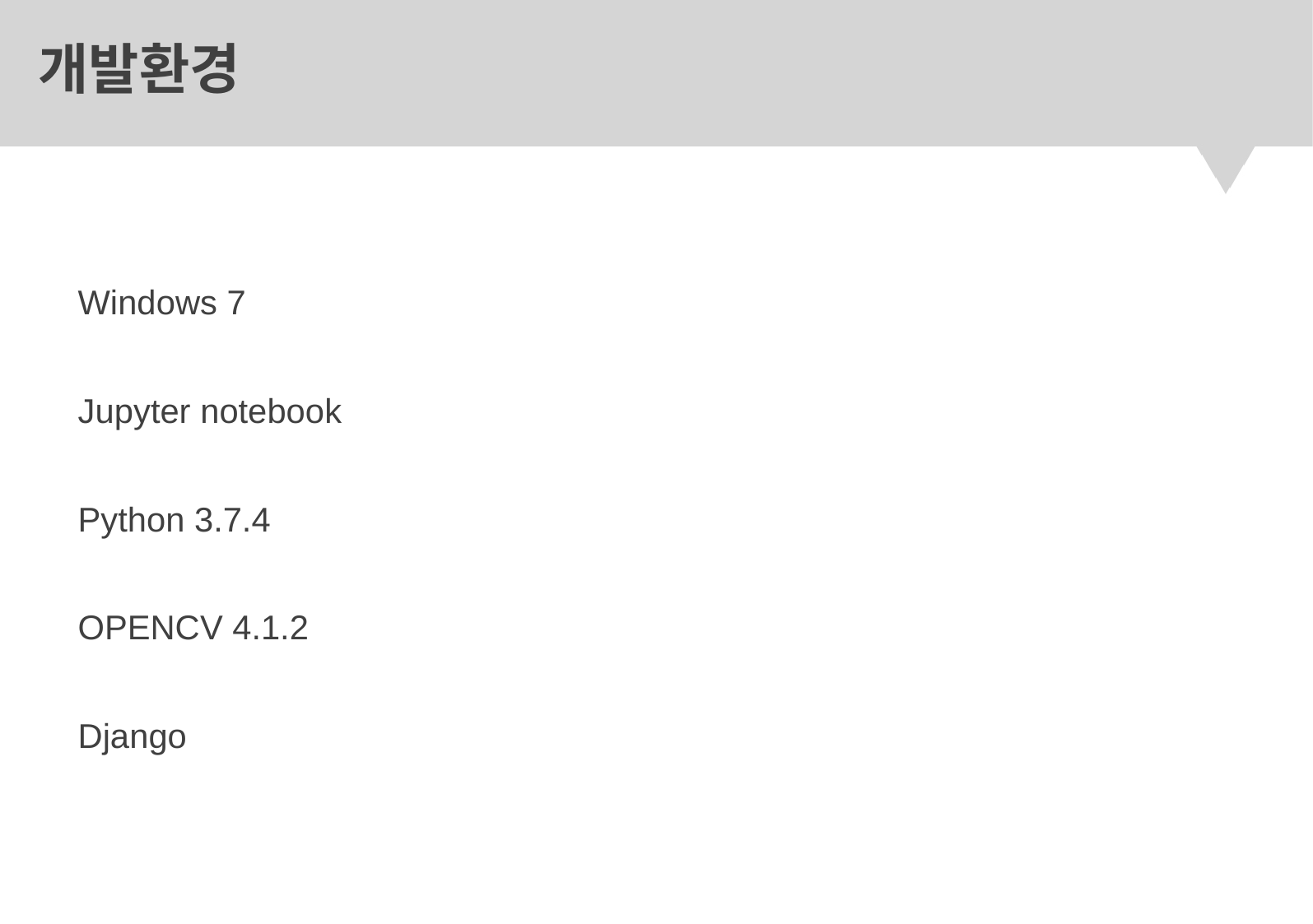

개발환경

Windows 7

Jupyter notebook

Python 3.7.4

OPENCV 4.1.2

Django